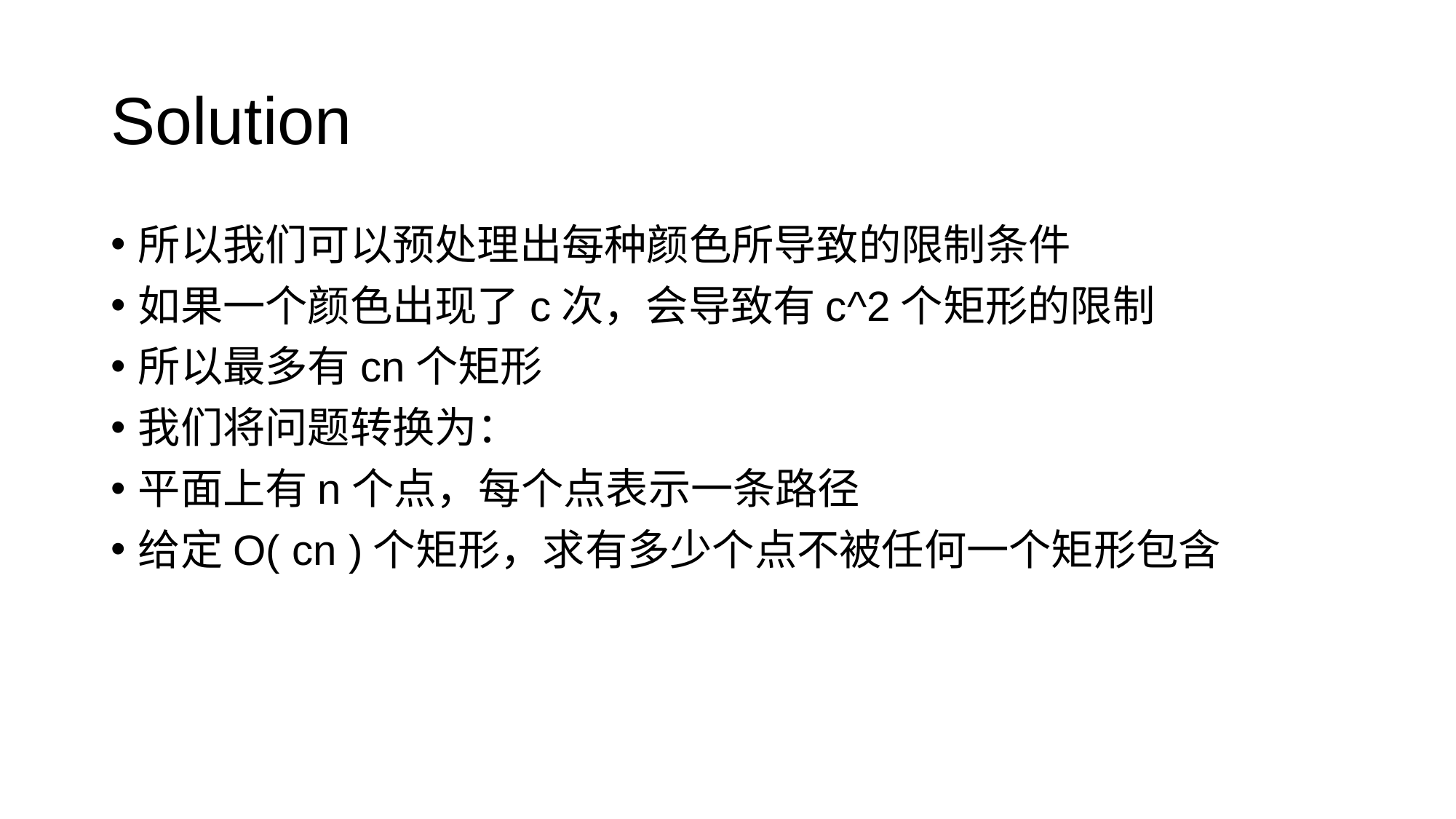

# Solution
所以我们可以预处理出每种颜色所导致的限制条件
如果一个颜色出现了c次，会导致有c^2个矩形的限制
所以最多有cn个矩形
我们将问题转换为：
平面上有n个点，每个点表示一条路径
给定O( cn )个矩形，求有多少个点不被任何一个矩形包含